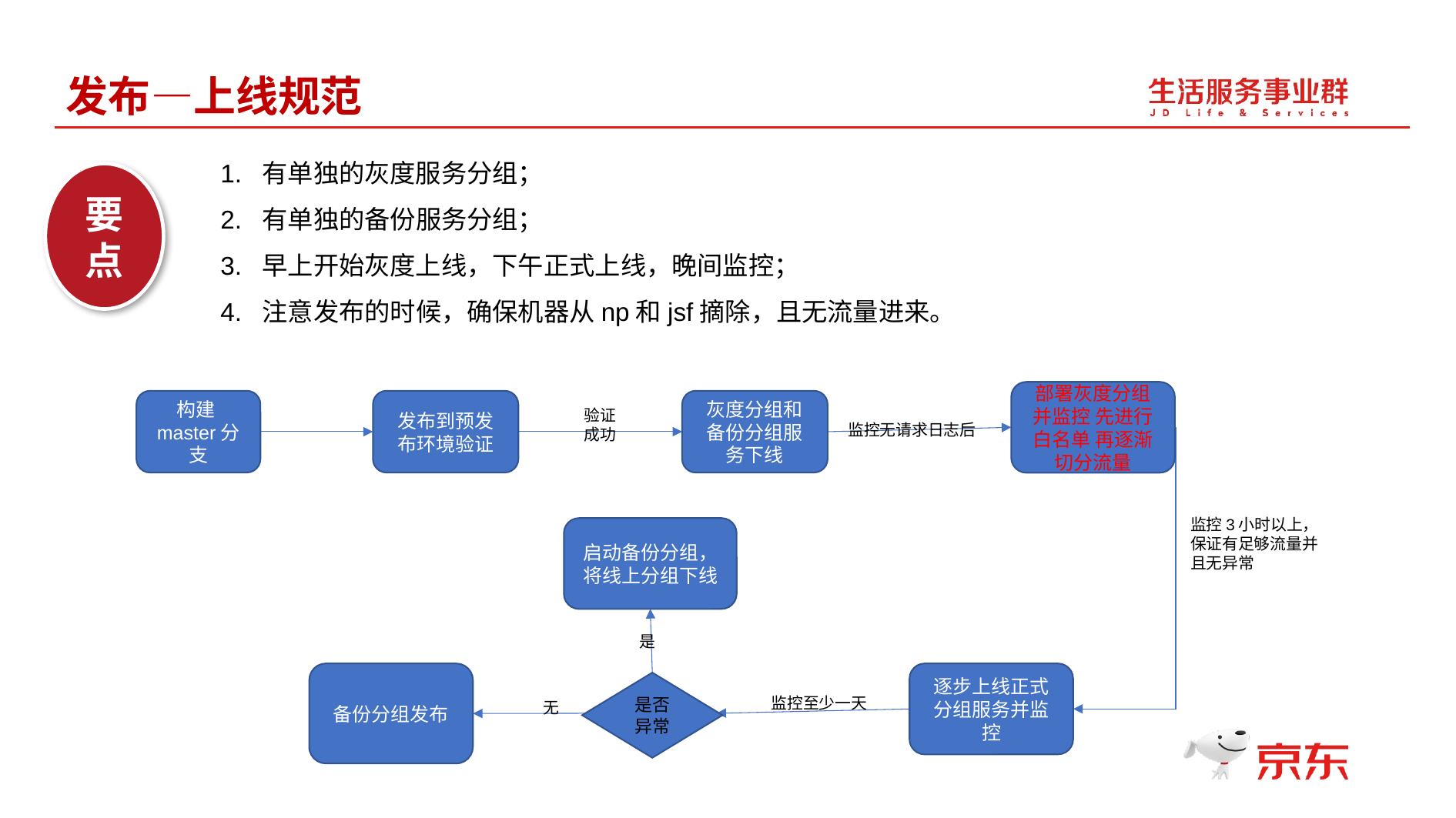

发布—上线规范
1.  有单独的灰度服务分组；
2.  有单独的备份服务分组；
3.  早上开始灰度上线，下午正式上线，晚间监控；
4.  注意发布的时候，确保机器从np和jsf摘除，且无流量进来。
要点
部署灰度分组并监控 先进行白名单 再逐渐切分流量
构建master分支
发布到预发布环境验证
灰度分组和备份分组服务下线
验证成功
监控无请求日志后
监控3小时以上，
保证有足够流量并且无异常
启动备份分组，将线上分组下线
是
备份分组发布
逐步上线正式分组服务并监控
是否异常
监控至少一天
无